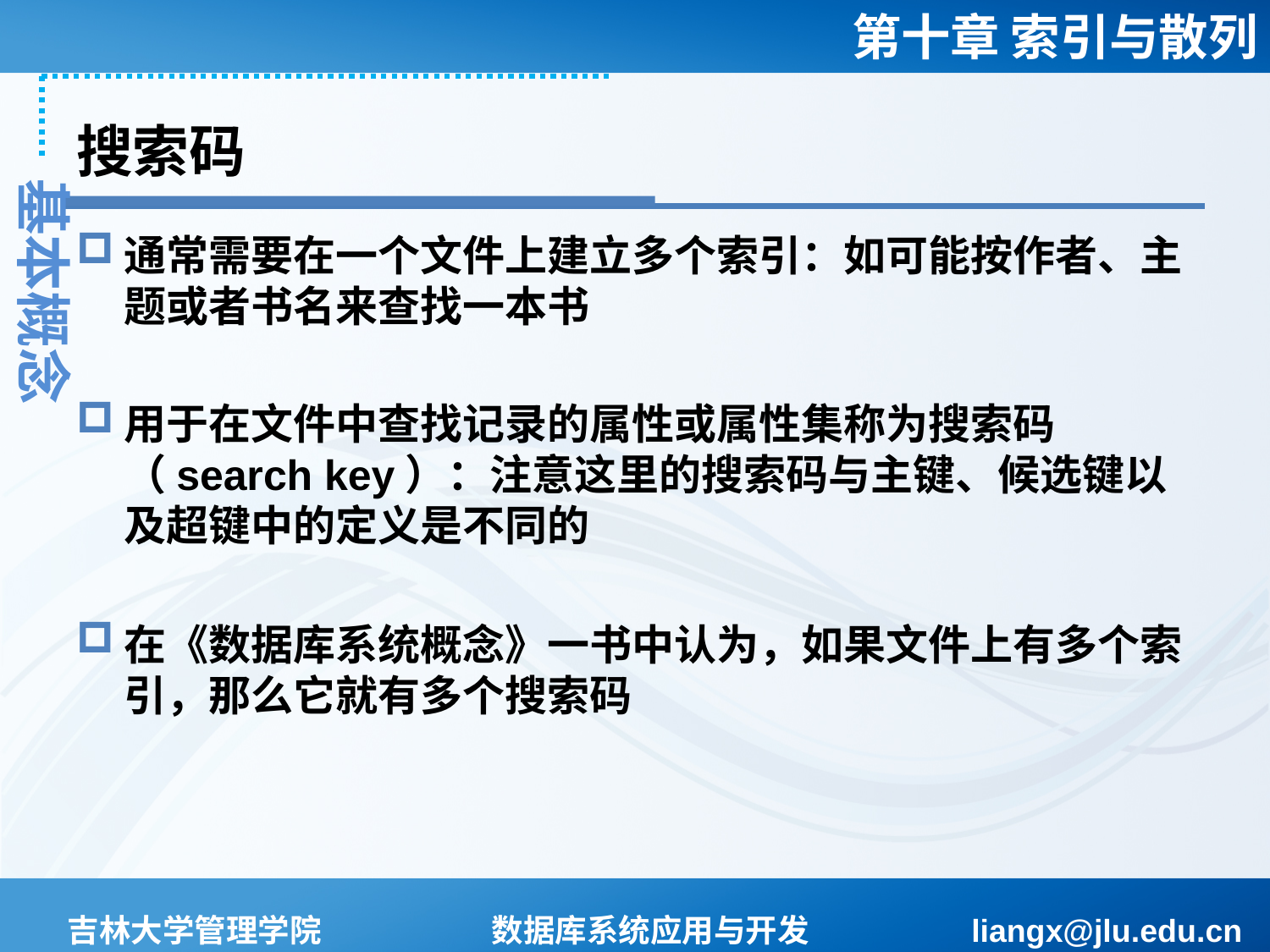

# 搜索码
基本概念
通常需要在一个文件上建立多个索引：如可能按作者、主题或者书名来查找一本书

用于在文件中查找记录的属性或属性集称为搜索码（search key）：注意这里的搜索码与主键、候选键以及超键中的定义是不同的

在《数据库系统概念》一书中认为，如果文件上有多个索引，那么它就有多个搜索码